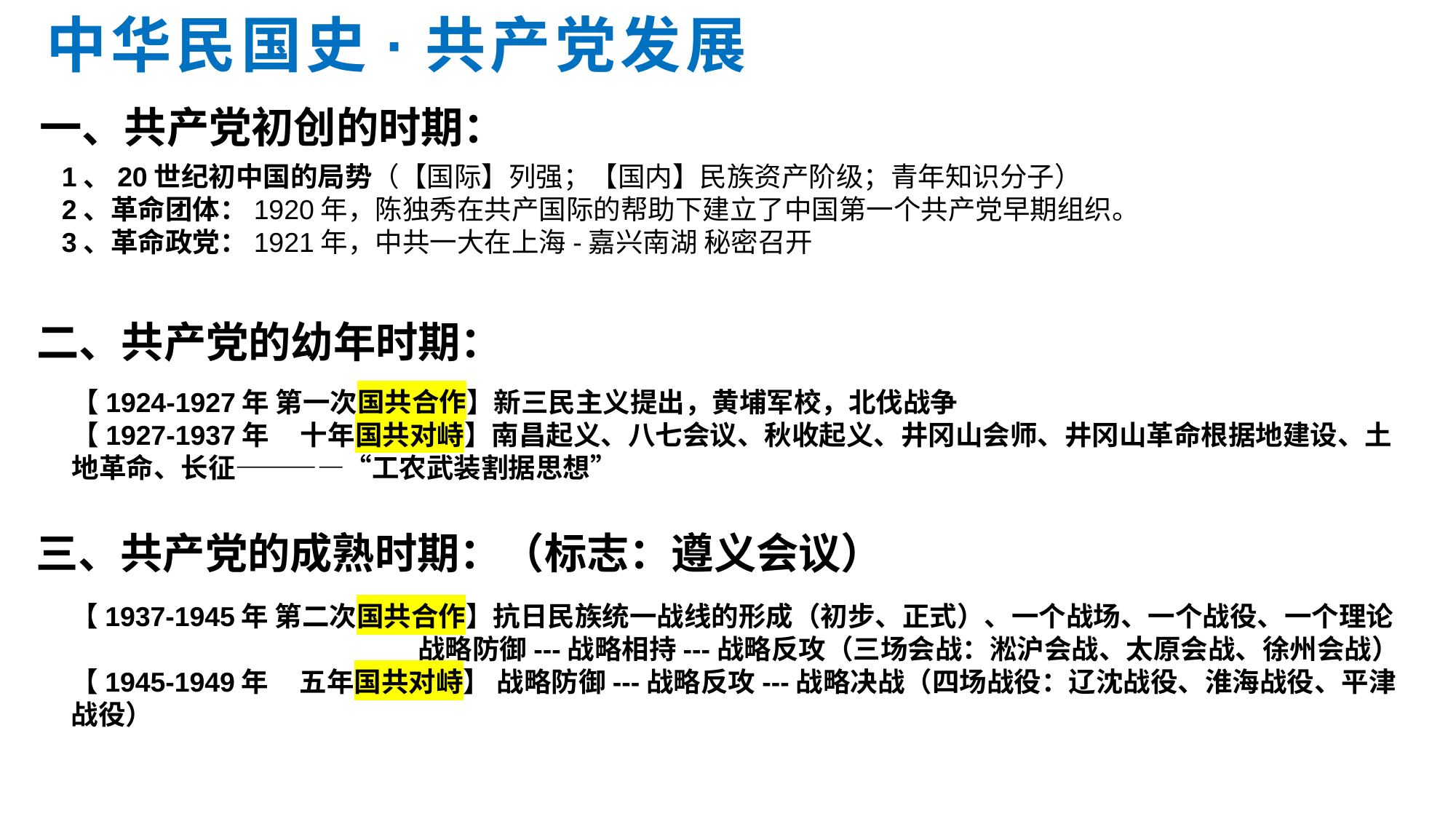

# 中华民国史·共产党发展
一、共产党初创的时期：
1、20世纪初中国的局势（【国际】列强；【国内】民族资产阶级；青年知识分子）
2、革命团体：1920年，陈独秀在共产国际的帮助下建立了中国第一个共产党早期组织。
3、革命政党：1921年，中共一大在上海-嘉兴南湖 秘密召开
二、共产党的幼年时期：
【1924-1927年 第一次国共合作】新三民主义提出，黄埔军校，北伐战争
【1927-1937年     十年国共对峙】南昌起义、八七会议、秋收起义、井冈山会师、井冈山革命根据地建设、土地革命、长征————“工农武装割据思想”
三、共产党的成熟时期：（标志：遵义会议）
【1937-1945年 第二次国共合作】抗日民族统一战线的形成（初步、正式）、一个战场、一个战役、一个理论
                                                       战略防御---战略相持---战略反攻（三场会战：淞沪会战、太原会战、徐州会战）
【1945-1949年     五年国共对峙】 战略防御---战略反攻---战略决战（四场战役：辽沈战役、淮海战役、平津战役）